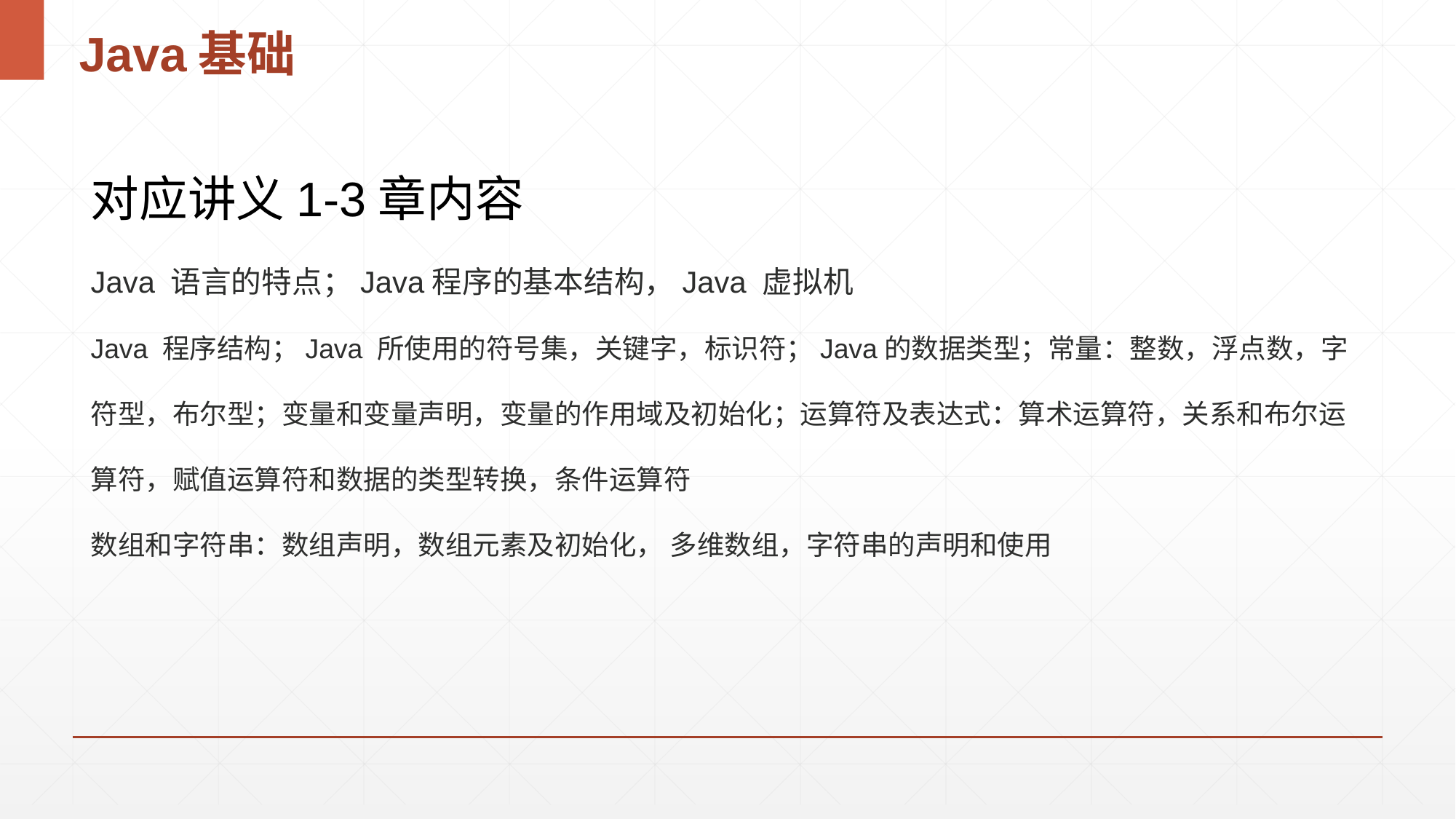

# Java基础
对应讲义1-3章内容
Java 语言的特点；Java程序的基本结构，Java 虚拟机
Java 程序结构；Java 所使用的符号集，关键字，标识符；Java的数据类型；常量：整数，浮点数，字符型，布尔型；变量和变量声明，变量的作用域及初始化；运算符及表达式：算术运算符，关系和布尔运算符，赋值运算符和数据的类型转换，条件运算符
数组和字符串：数组声明，数组元素及初始化， 多维数组，字符串的声明和使用